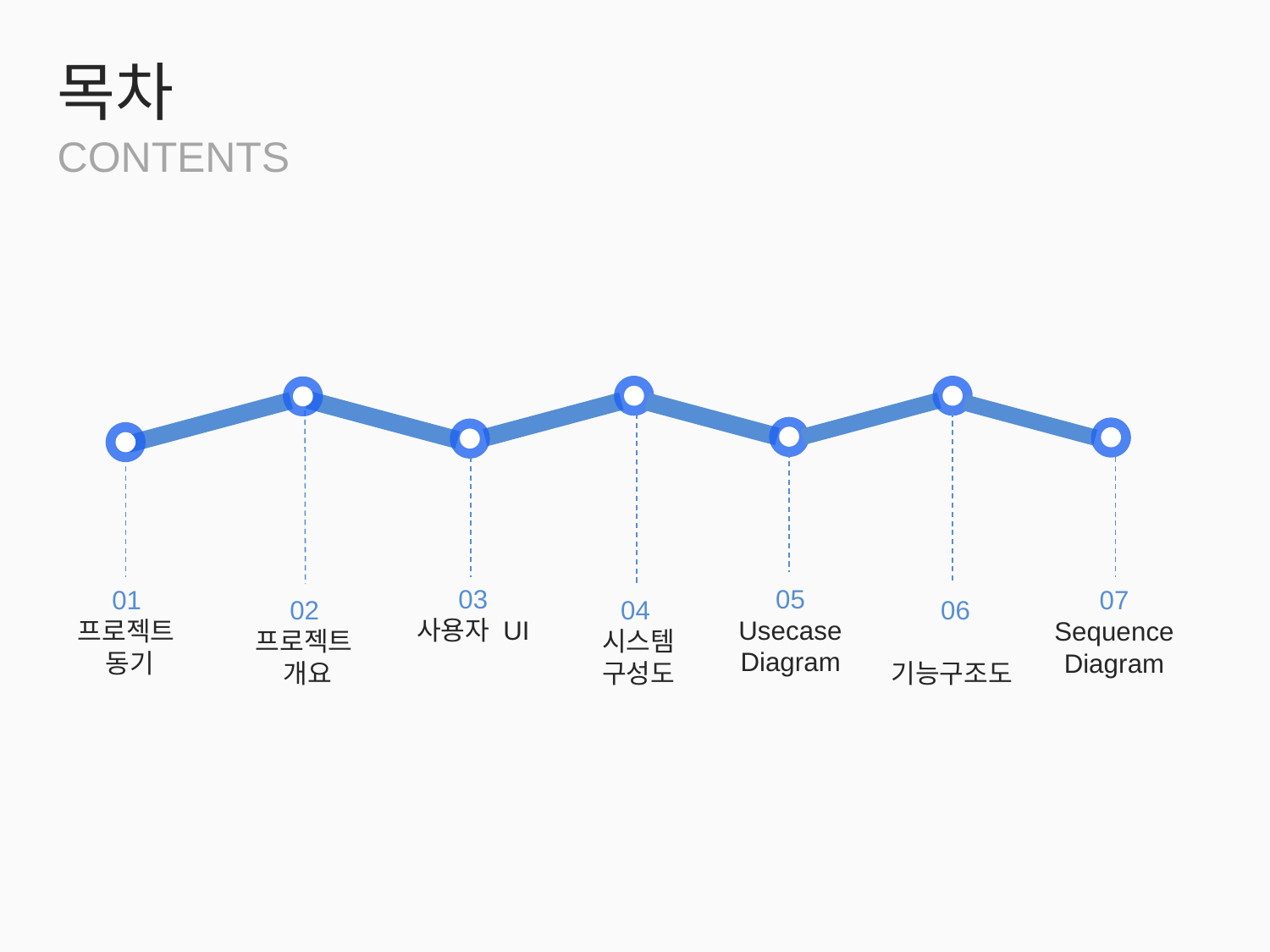

목차
CONTENTS

03
사용자 UI
 05
 Usecase
 Diagram
 01
 프로젝트
 동기
  07
  Sequence
  Diagram
 02
 프로젝트
 개요
 04
 시스템
 구성도
 06
 기능구조도